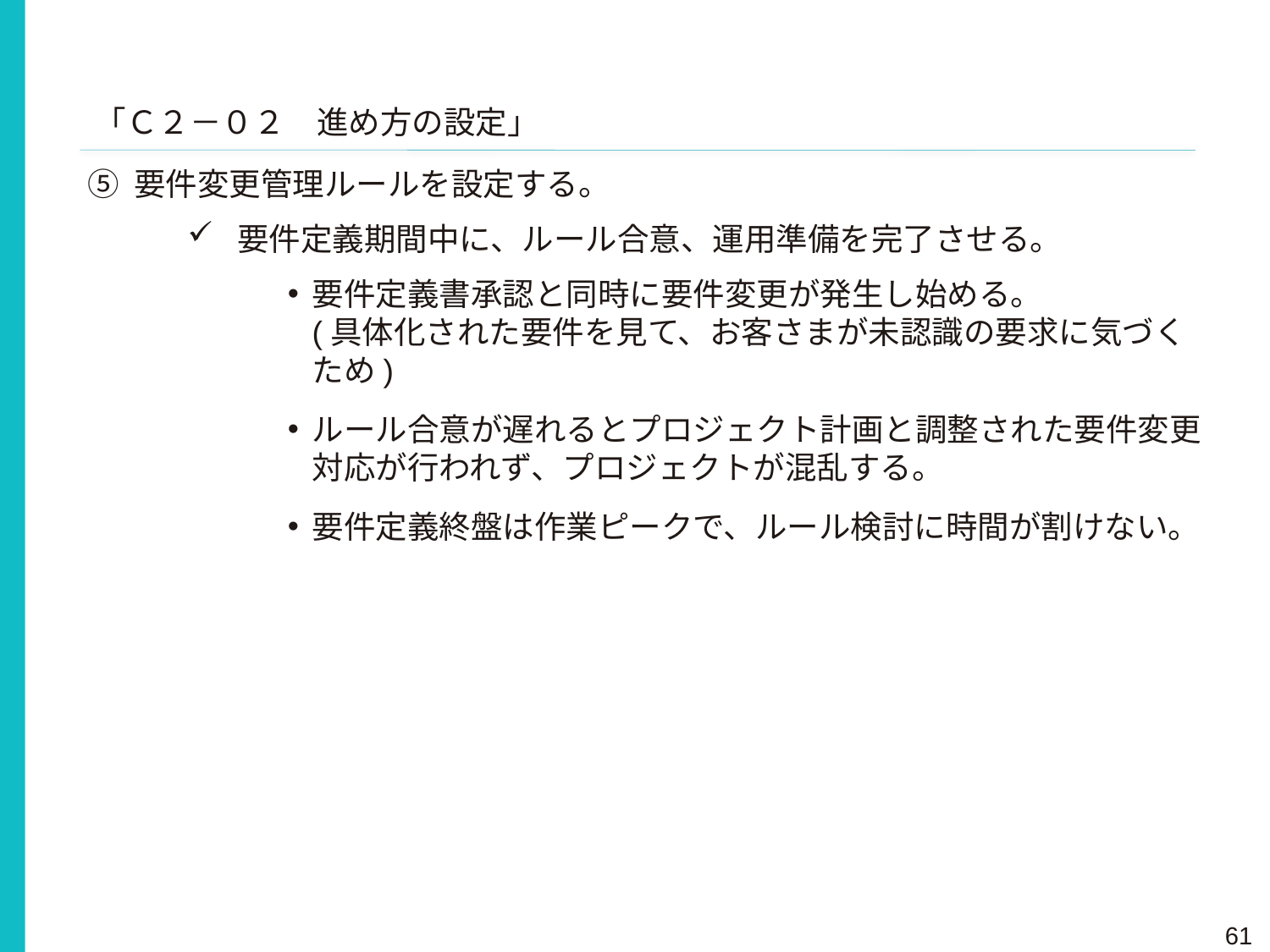

「Ｃ２－０２　進め方の設定」
⑤ 要件変更管理ルールを設定する。

要件定義期間中に、ルール合意、運用準備を完了させる。

要件定義書承認と同時に要件変更が発生し始める。
(具体化された要件を見て、お客さまが未認識の要求に気づくため)

ルール合意が遅れるとプロジェクト計画と調整された要件変更対応が行われず、プロジェクトが混乱する。
要件定義終盤は作業ピークで、ルール検討に時間が割けない。

61